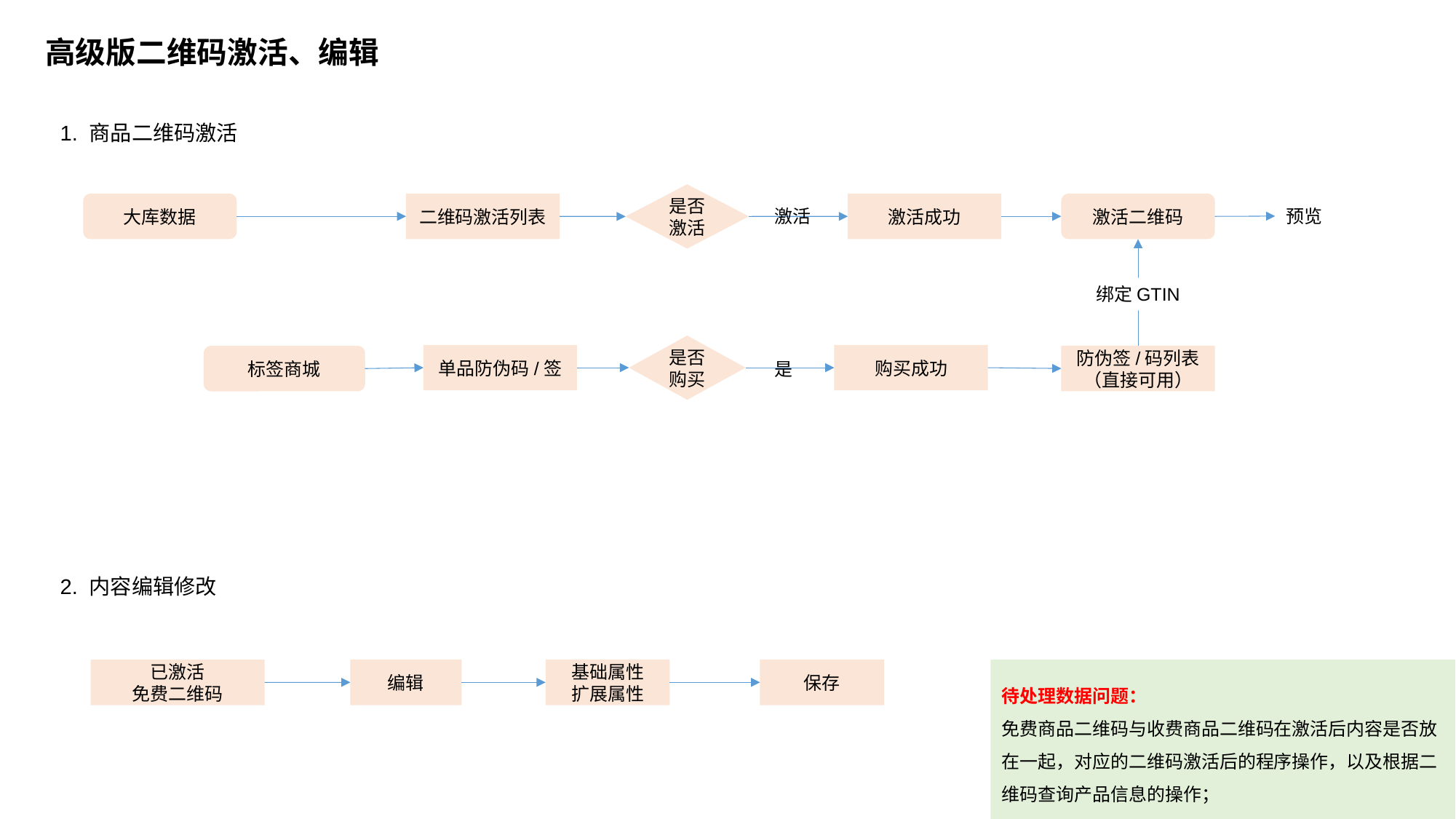

高级版二维码激活、编辑
1. 商品二维码激活
是否激活
激活二维码
激活成功
大库数据
二维码激活列表
预览
激活
绑定GTIN
是否购买
购买成功
单品防伪码/签
防伪签/码列表（直接可用）
标签商城
是
2. 内容编辑修改
编辑
基础属性
扩展属性
保存
待处理数据问题：
免费商品二维码与收费商品二维码在激活后内容是否放在一起，对应的二维码激活后的程序操作，以及根据二维码查询产品信息的操作；
已激活
免费二维码